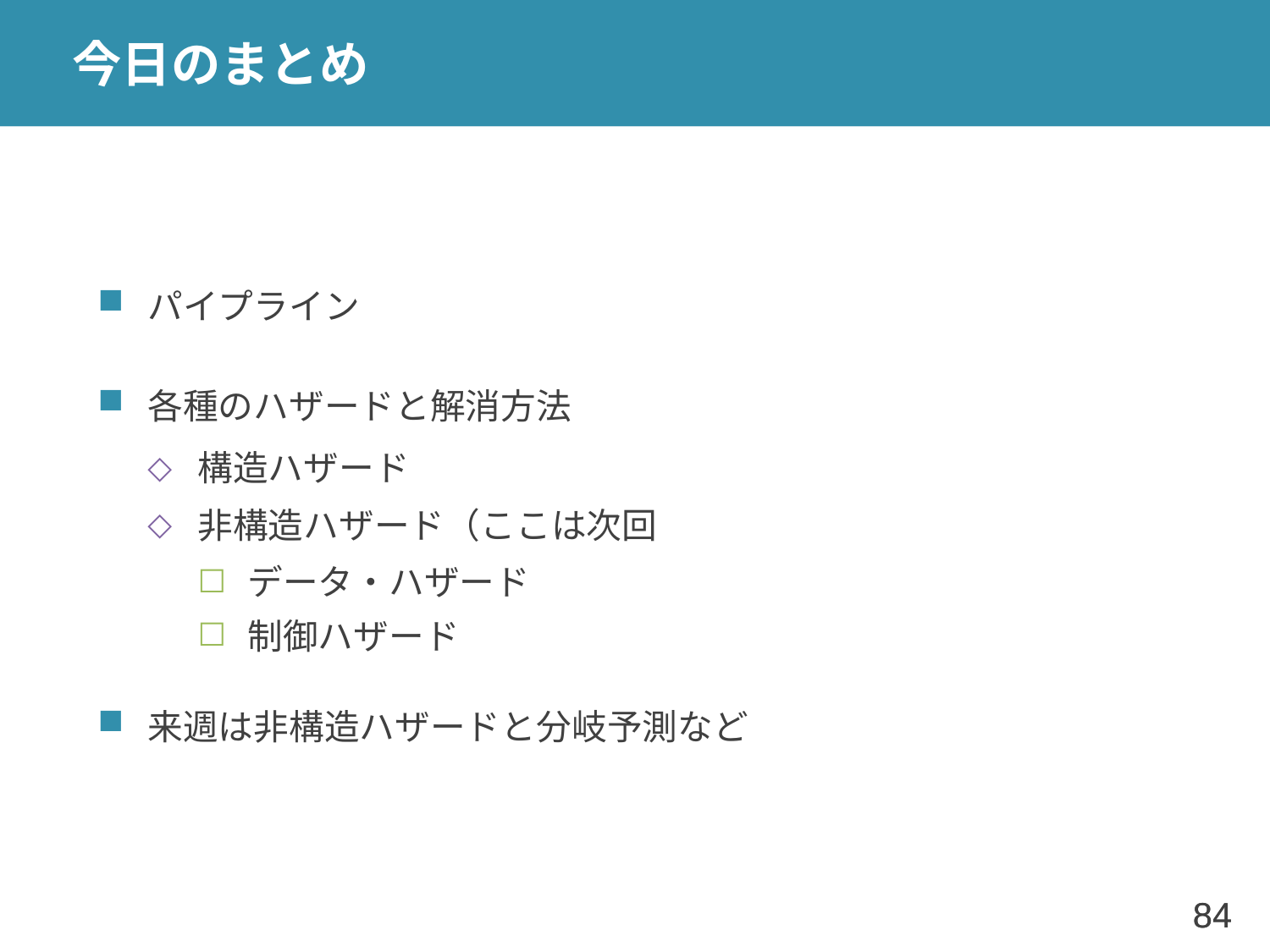

# 今日のまとめ
パイプライン
各種のハザードと解消方法
構造ハザード
非構造ハザード（ここは次回
データ・ハザード
制御ハザード
来週は非構造ハザードと分岐予測など